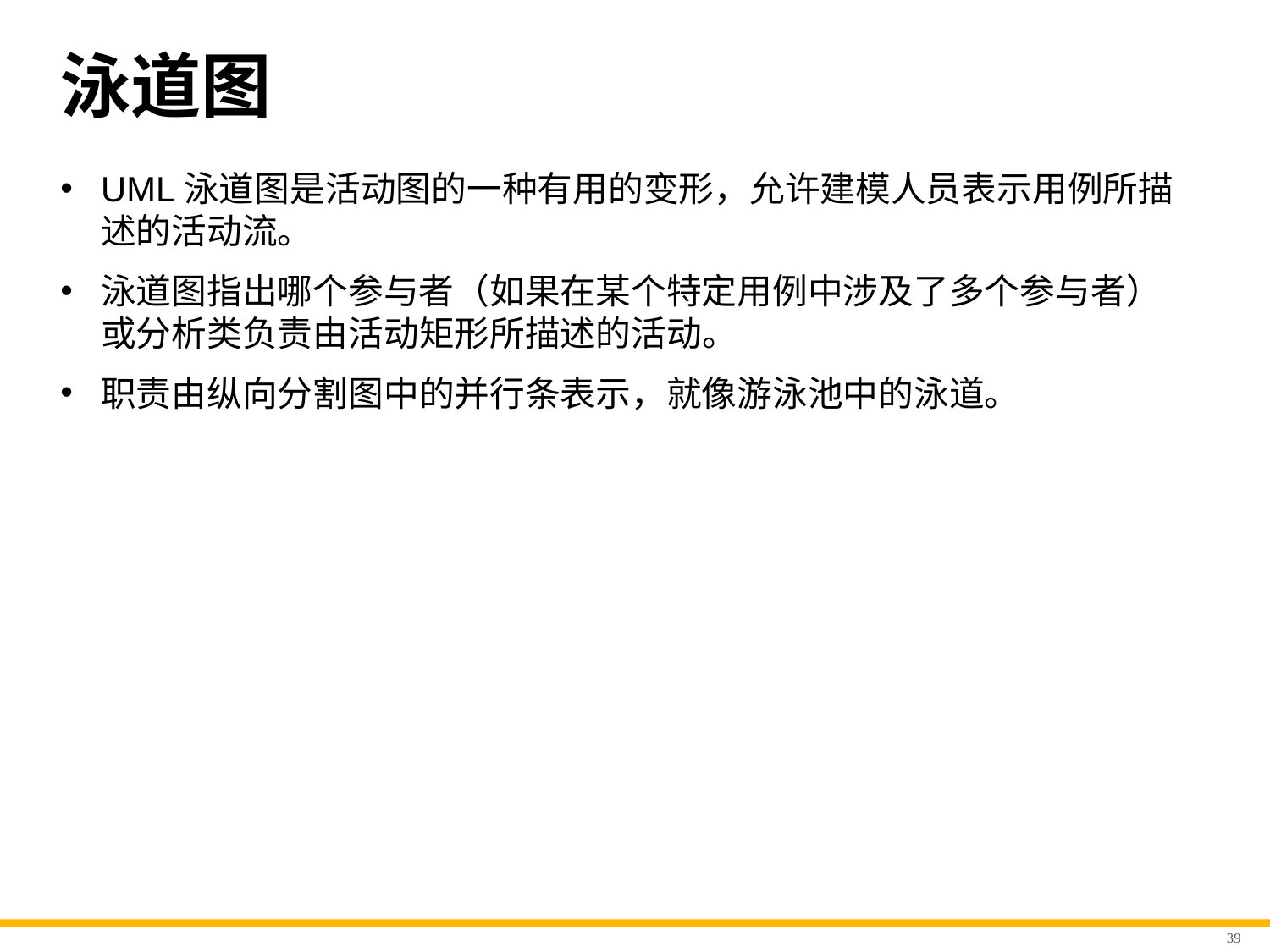

# 泳道图
UML泳道图是活动图的一种有用的变形，允许建模人员表示用例所描述的活动流。
泳道图指出哪个参与者（如果在某个特定用例中涉及了多个参与者）或分析类负责由活动矩形所描述的活动。
职责由纵向分割图中的并行条表示，就像游泳池中的泳道。
39